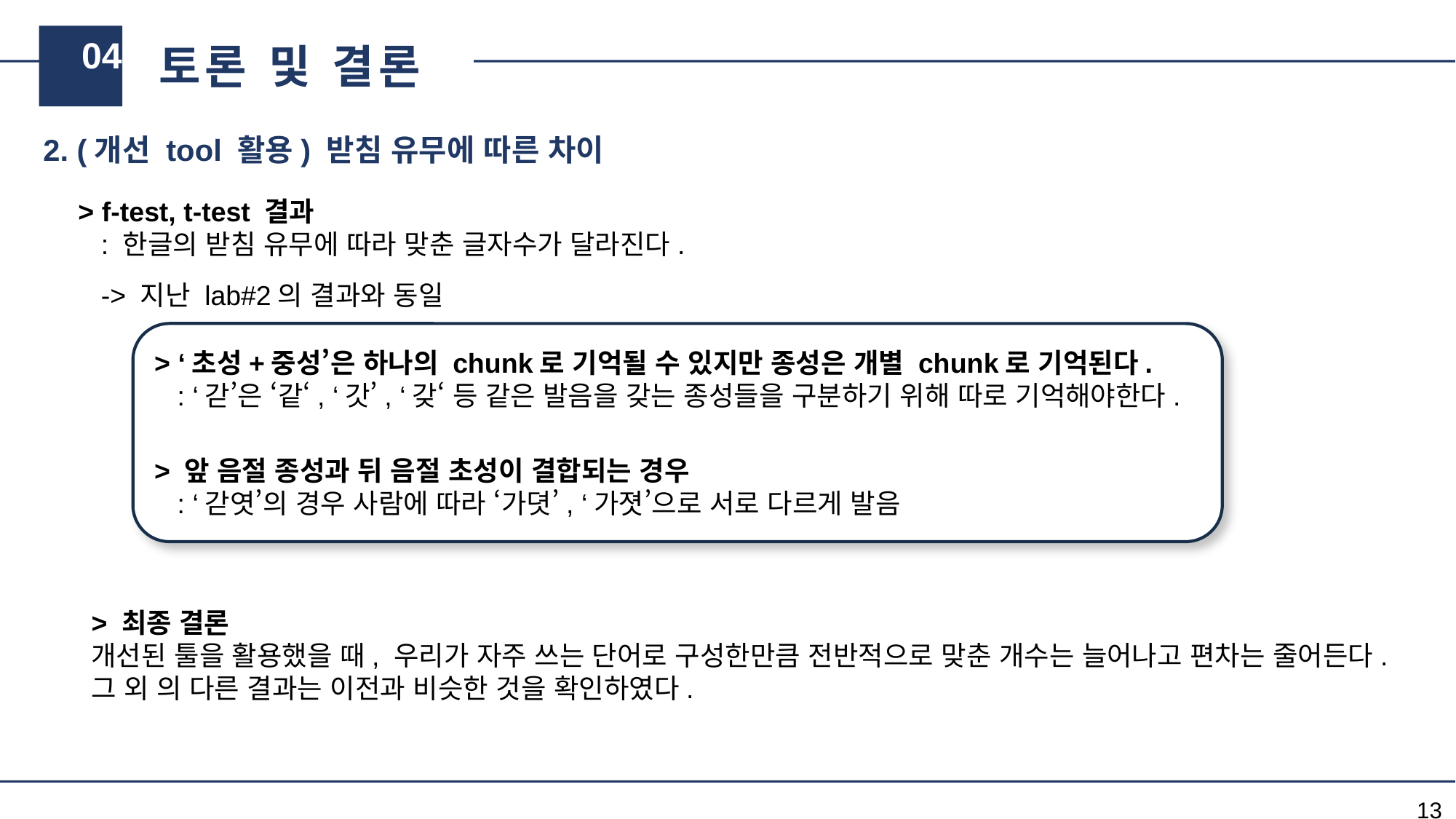

04
 토론 및 결론

2. (개선 tool 활용) 받침 유무에 따른 차이
> f-test, t-test 결과
   : 한글의 받침 유무에 따라 맞춘 글자수가 달라진다.

   -> 지난 lab#2의 결과와 동일

> ‘초성+중성’은 하나의 chunk로 기억될 수 있지만 종성은 개별 chunk로 기억된다.
   : ‘갇’은 ‘같‘, ‘갓’, ‘갖‘ 등 같은 발음을 갖는 종성들을 구분하기 위해 따로 기억해야한다.

> 앞 음절 종성과 뒤 음절 초성이 결합되는 경우
   : ‘갇엿’의 경우 사람에 따라 ‘가뎟’, ‘가졋’으로 서로 다르게 발음
> 최종 결론
개선된 툴을 활용했을 때, 우리가 자주 쓰는 단어로 구성한만큼 전반적으로 맞춘 개수는 늘어나고 편차는 줄어든다.
그 외 의 다른 결과는 이전과 비슷한 것을 확인하였다.

13